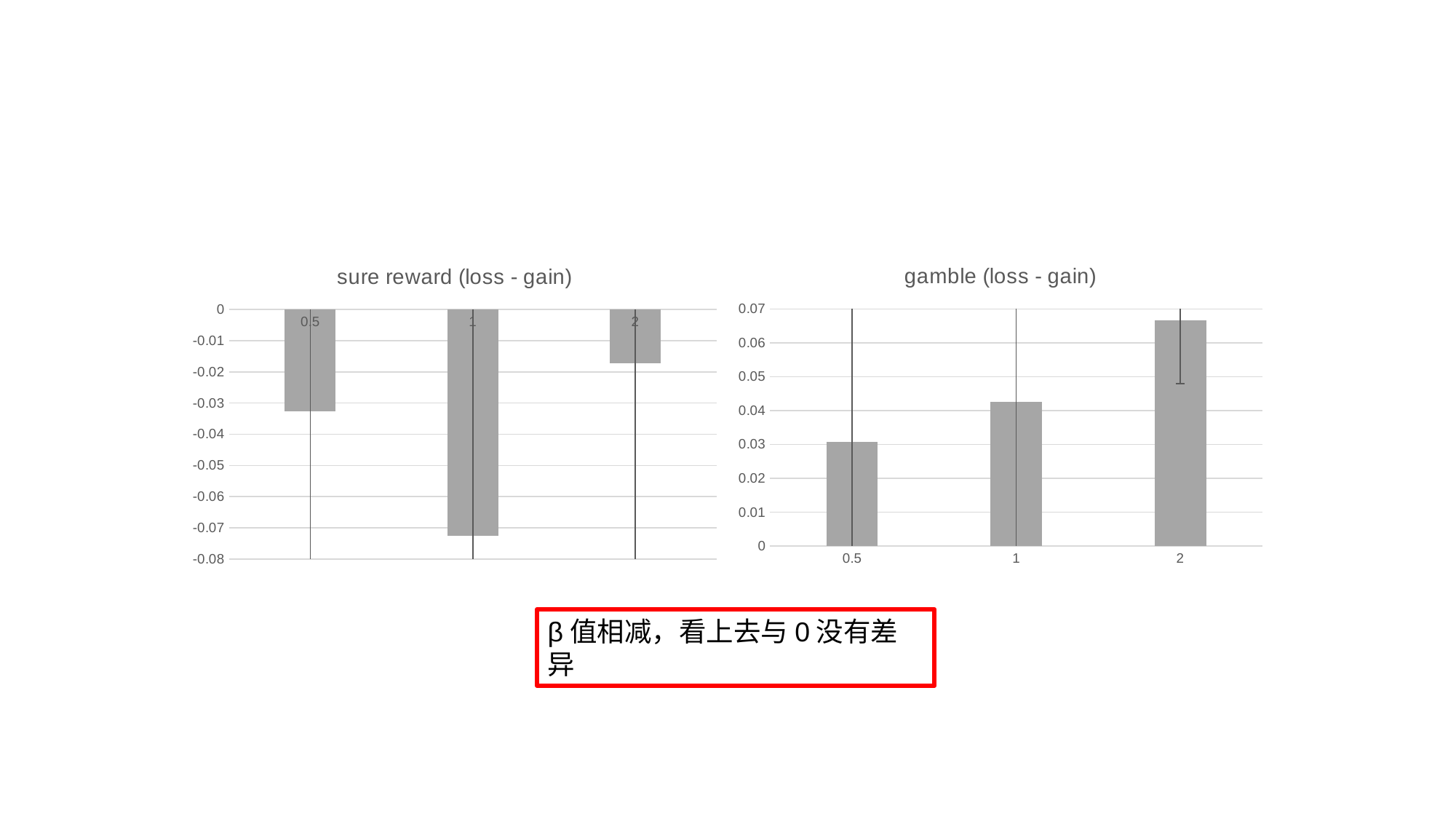

### Chart: gamble (loss - gain)

| Category |  |
|---|---|
| 0.5 | 0.03068426472977852 |
| 1 | 0.04259674083894418 |
| 2 | 0.06652995434219987 |

### Chart: sure reward (loss - gain)

| Category |  |
|---|---|
| 0.5 | -0.03273784801602089 |
| 1 | -0.07259051428050294 |
| 2 | -0.017225549216985162 |
β值相减，看上去与0没有差异